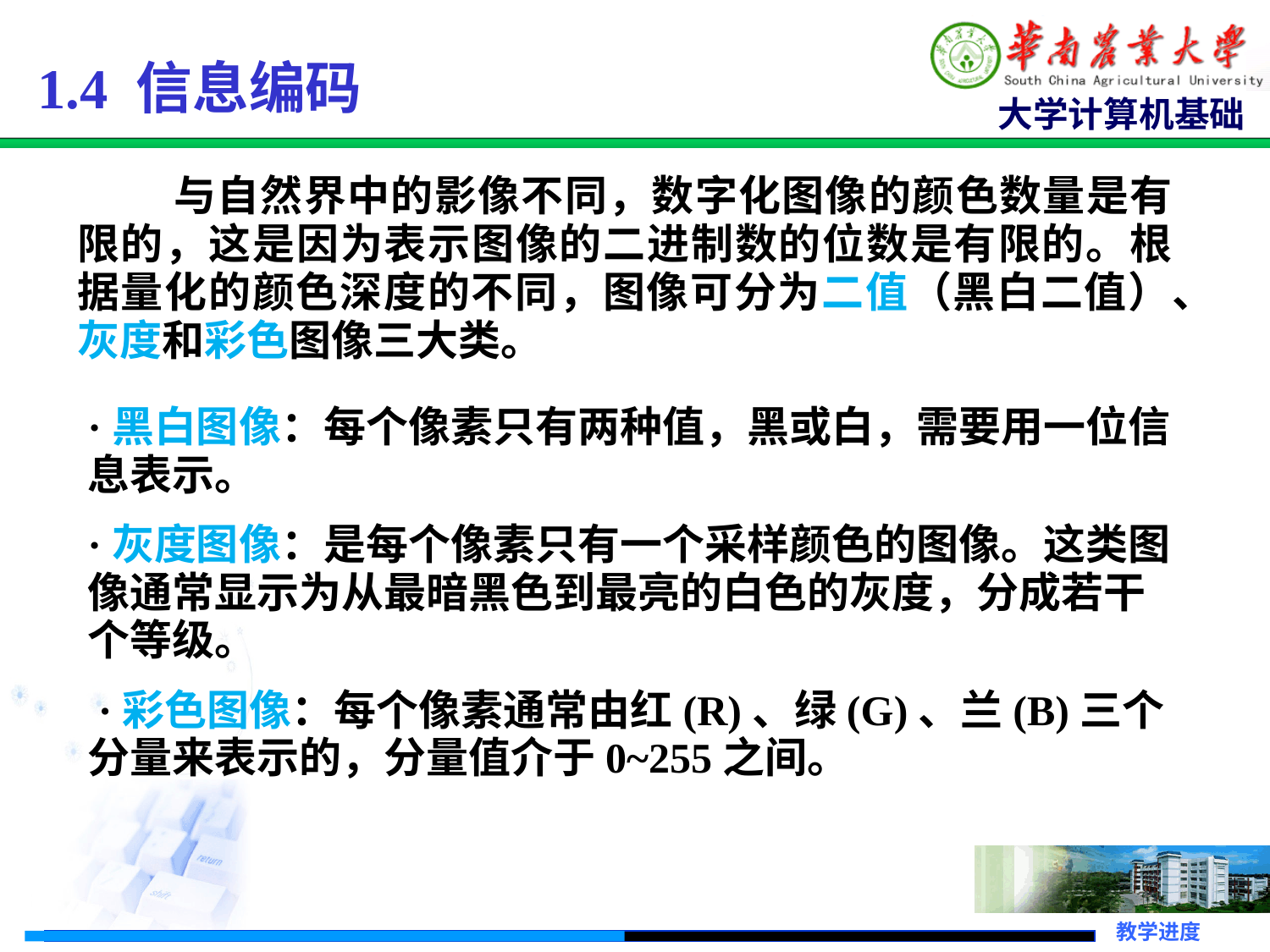

1.4 信息编码
        与自然界中的影像不同，数字化图像的颜色数量是有限的，这是因为表示图像的二进制数的位数是有限的。根据量化的颜色深度的不同，图像可分为二值（黑白二值）、灰度和彩色图像三大类。

·黑白图像：每个像素只有两种值，黑或白，需要用一位信息表示。
·灰度图像：是每个像素只有一个采样颜色的图像。这类图像通常显示为从最暗黑色到最亮的白色的灰度，分成若干个等级。
 ·彩色图像：每个像素通常由红(R)、绿(G)、兰(B)三个分量来表示的，分量值介于0~255之间。